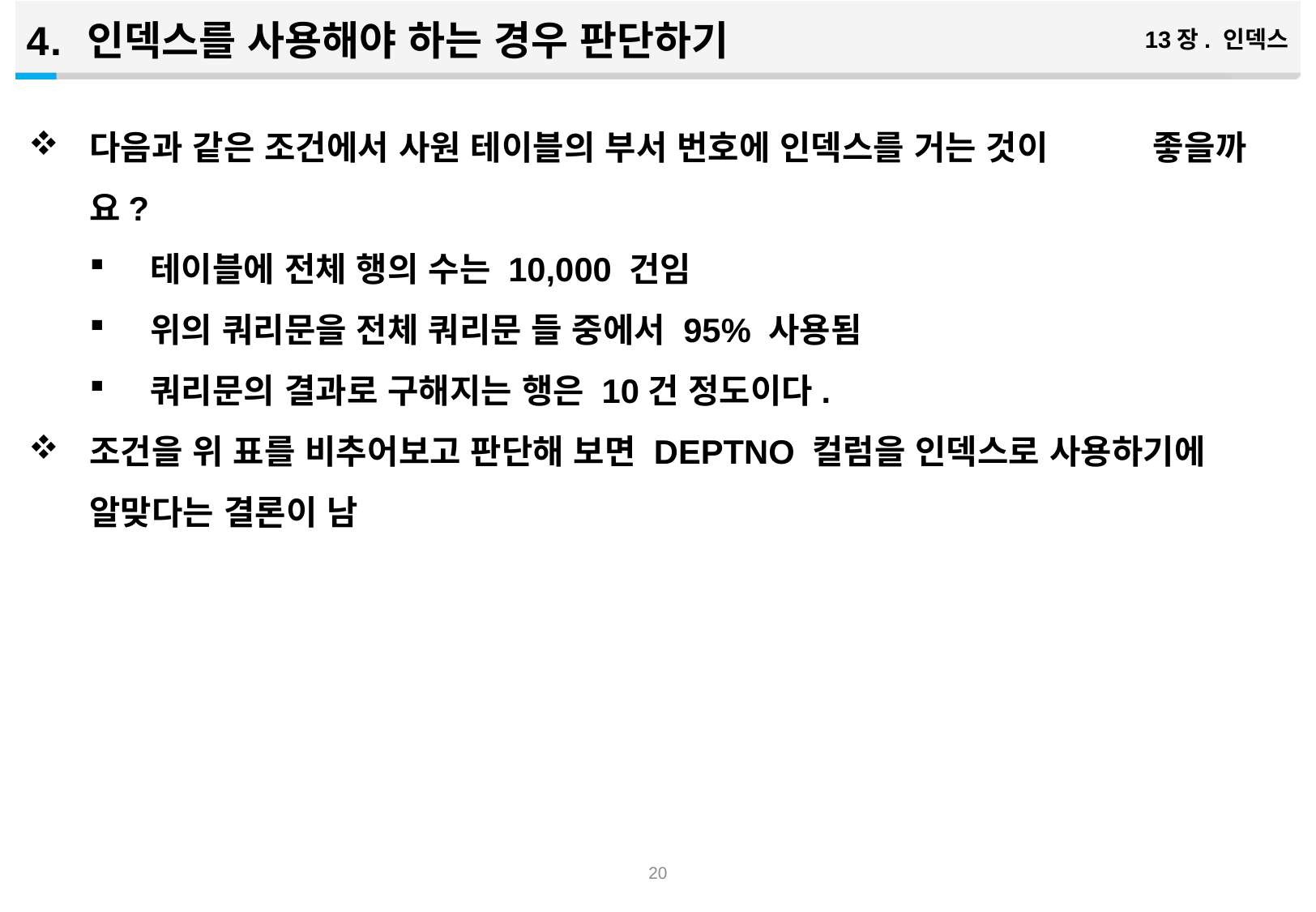

인덱스를 사용해야 하는 경우 판단하기
13장. 인덱스
다음과 같은 조건에서 사원 테이블의 부서 번호에 인덱스를 거는 것이           좋을까요?
테이블에 전체 행의 수는 10,000 건임
위의 쿼리문을 전체 쿼리문 들 중에서 95% 사용됨
쿼리문의 결과로 구해지는 행은 10건 정도이다.
조건을 위 표를 비추어보고 판단해 보면 DEPTNO 컬럼을 인덱스로 사용하기에 알맞다는 결론이 남
20